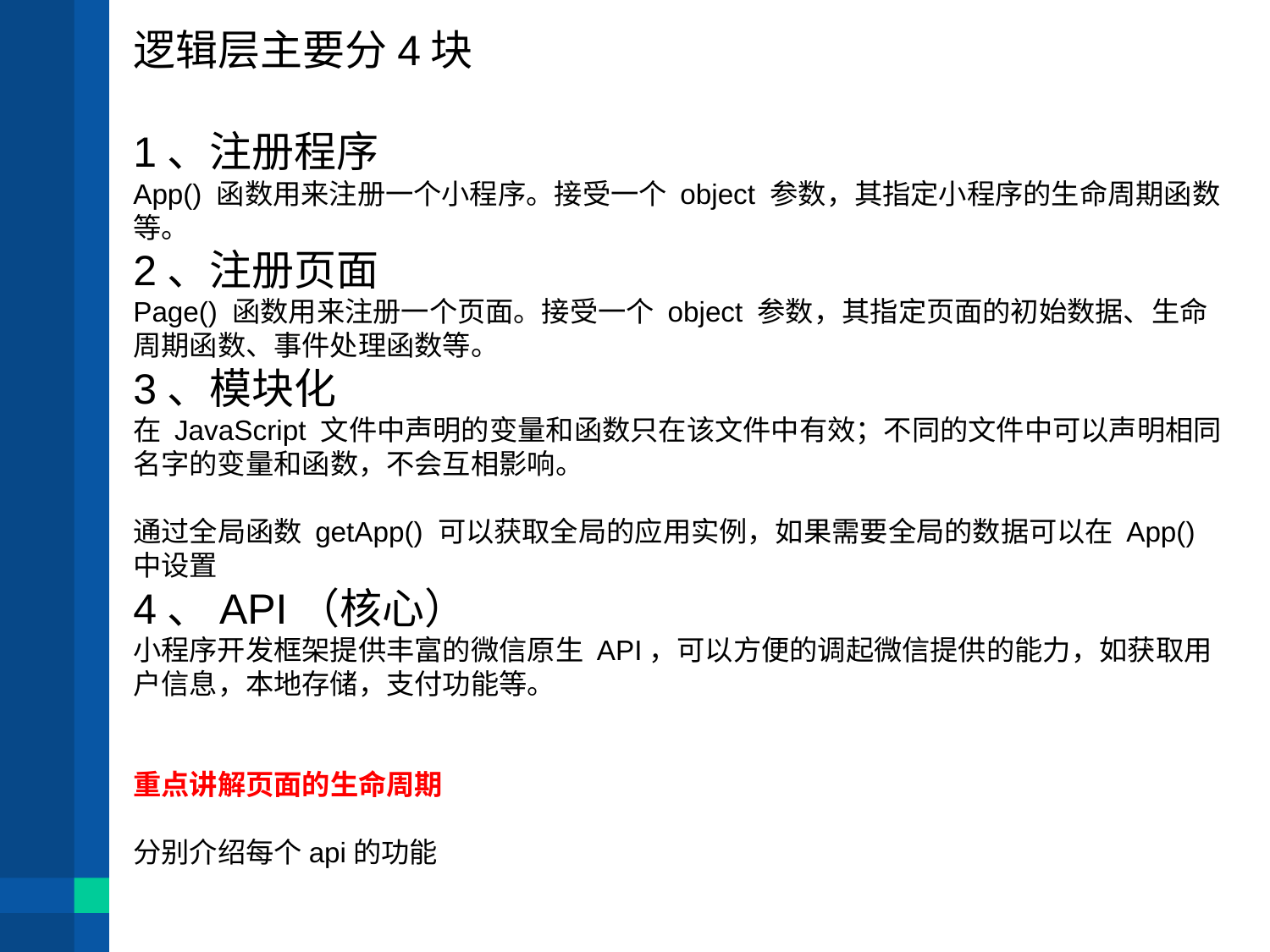

逻辑层主要分4块

1、注册程序
App() 函数用来注册一个小程序。接受一个 object 参数，其指定小程序的生命周期函数等。
2、注册页面
Page() 函数用来注册一个页面。接受一个 object 参数，其指定页面的初始数据、生命周期函数、事件处理函数等。
3、模块化
在 JavaScript 文件中声明的变量和函数只在该文件中有效；不同的文件中可以声明相同名字的变量和函数，不会互相影响。

通过全局函数 getApp() 可以获取全局的应用实例，如果需要全局的数据可以在 App() 中设置
4、API（核心）
小程序开发框架提供丰富的微信原生 API，可以方便的调起微信提供的能力，如获取用户信息，本地存储，支付功能等。

重点讲解页面的生命周期

分别介绍每个api的功能